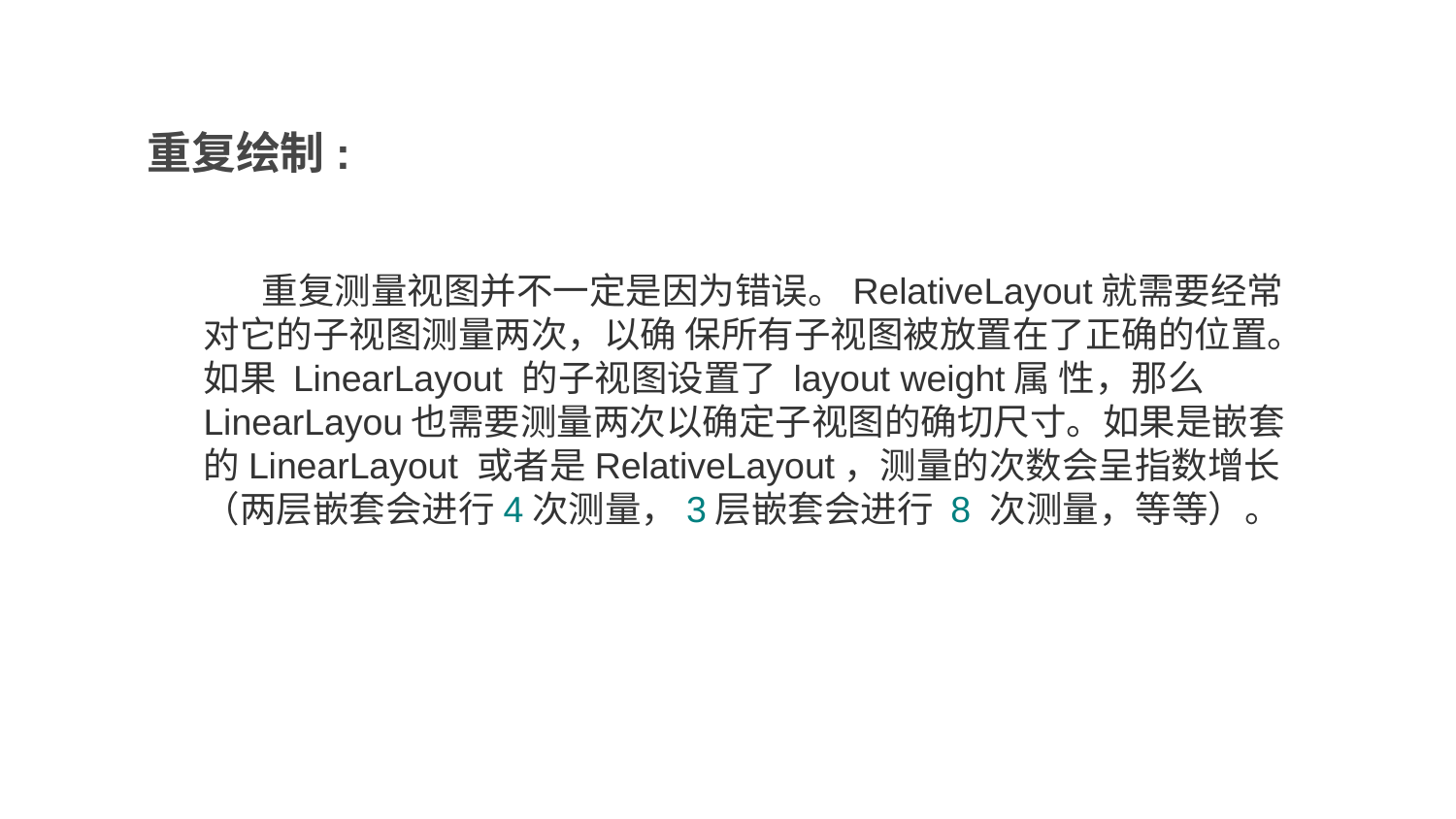

重复绘制:
      重复测量视图并不一定是因为错误。RelativeLayout就需要经常对它的子视图测量两次，以确 保所有子视图被放置在了正确的位置。如果 LinearLayout 的子视图设置了 layout weight属 性，那么 LinearLayou也需要测量两次以确定子视图的确切尺寸。如果是嵌套的LinearLayout 或者是RelativeLayout，测量的次数会呈指数增长（两层嵌套会进行4次测量，3层嵌套会进行 8 次测量，等等）。